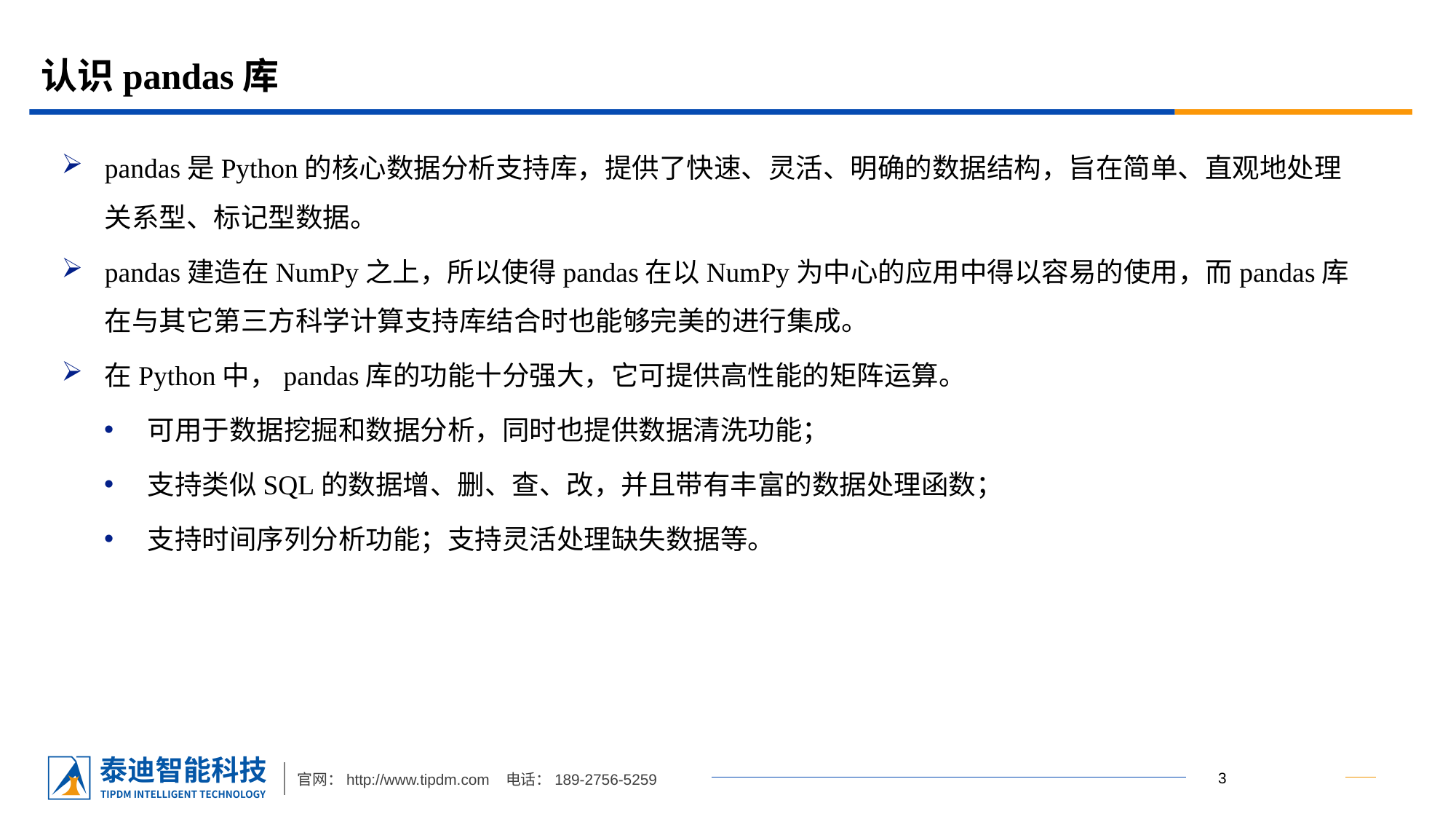

# 认识pandas库
pandas是Python的核心数据分析支持库，提供了快速、灵活、明确的数据结构，旨在简单、直观地处理关系型、标记型数据。
pandas建造在NumPy之上，所以使得pandas在以NumPy为中心的应用中得以容易的使用，而pandas库在与其它第三方科学计算支持库结合时也能够完美的进行集成。
在Python中，pandas库的功能十分强大，它可提供高性能的矩阵运算。
可用于数据挖掘和数据分析，同时也提供数据清洗功能；
支持类似SQL的数据增、删、查、改，并且带有丰富的数据处理函数；
支持时间序列分析功能；支持灵活处理缺失数据等。